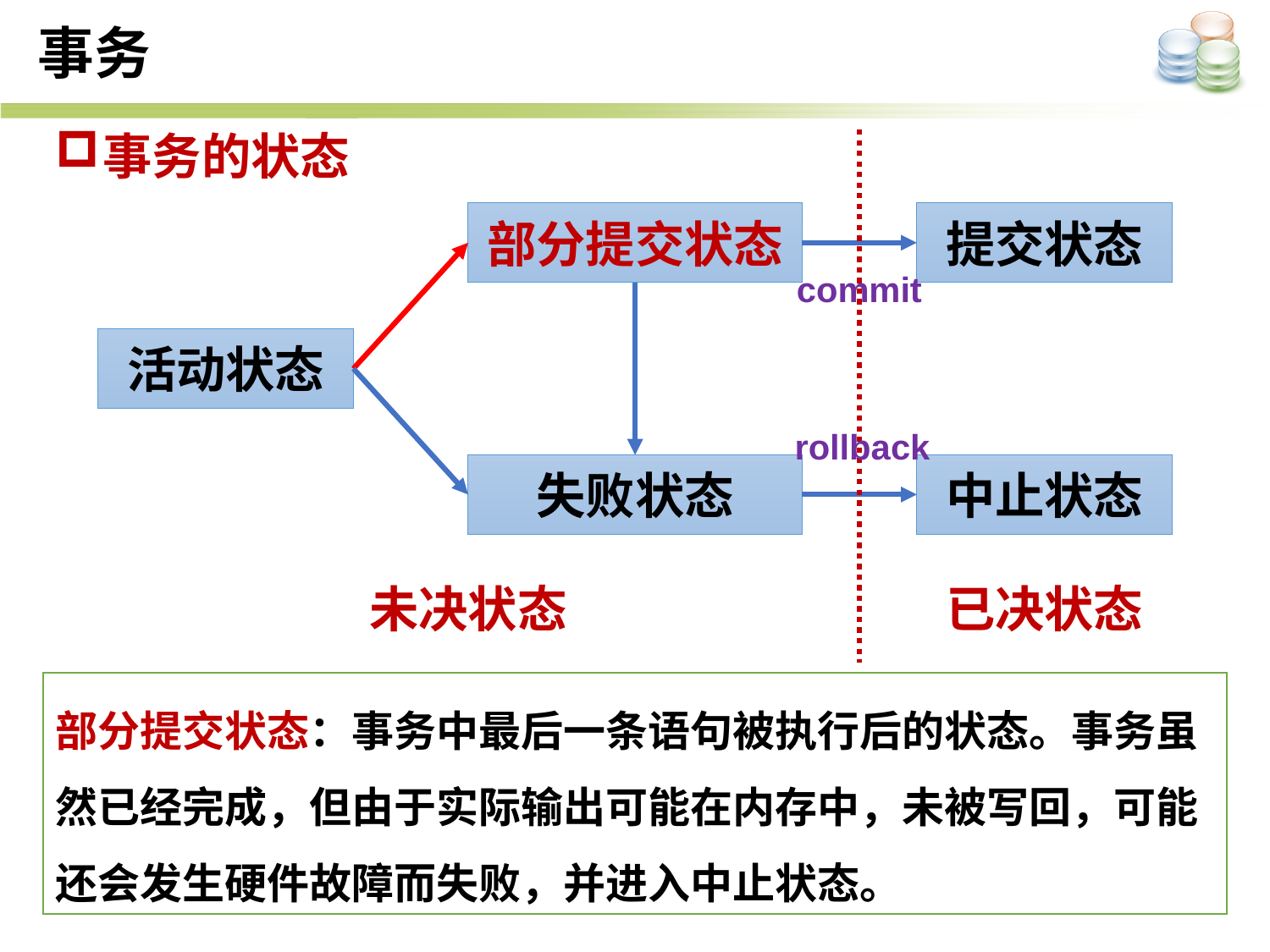

事务
事务的状态
部分提交状态
提交状态
活动状态
失败状态
中止状态
commit
rollback
未决状态
已决状态
部分提交状态：事务中最后一条语句被执行后的状态。事务虽然已经完成，但由于实际输出可能在内存中，未被写回，可能还会发生硬件故障而失败，并进入中止状态。
6